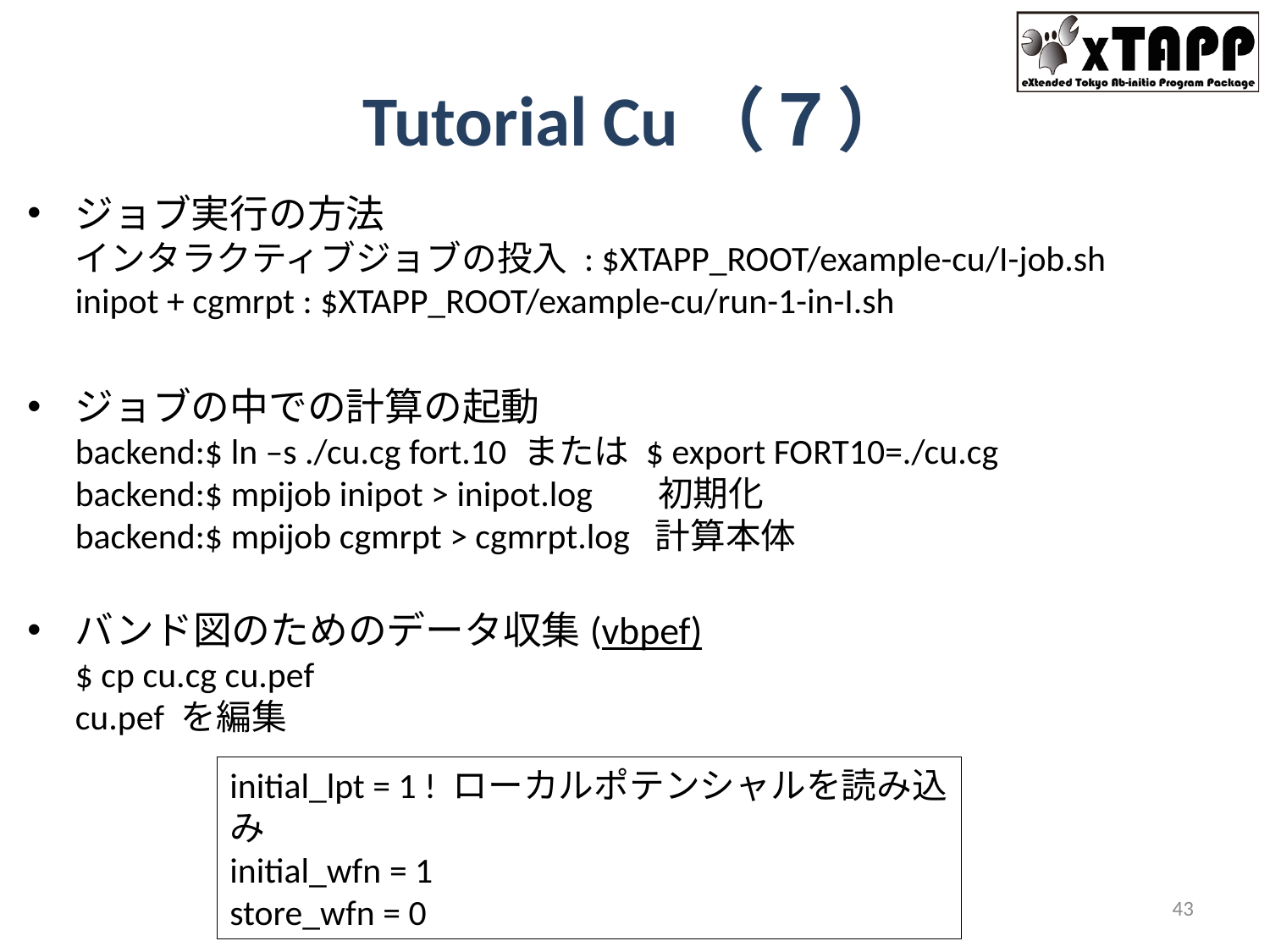

# Tutorial Cu（７）
ジョブ実行の方法
インタラクティブジョブの投入 : $XTAPP_ROOT/example-cu/I-job.sh
inipot + cgmrpt : $XTAPP_ROOT/example-cu/run-1-in-I.sh

ジョブの中での計算の起動
backend:$ ln –s ./cu.cg fort.10 または $ export FORT10=./cu.cg
backend:$ mpijob inipot > inipot.log       初期化
backend:$ mpijob cgmrpt > cgmrpt.log  計算本体
バンド図のためのデータ収集(vbpef)
$ cp cu.cg cu.pef
cu.pef を編集
initial_lpt = 1 ! ローカルポテンシャルを読み込み
initial_wfn = 1
store_wfn = 0
43